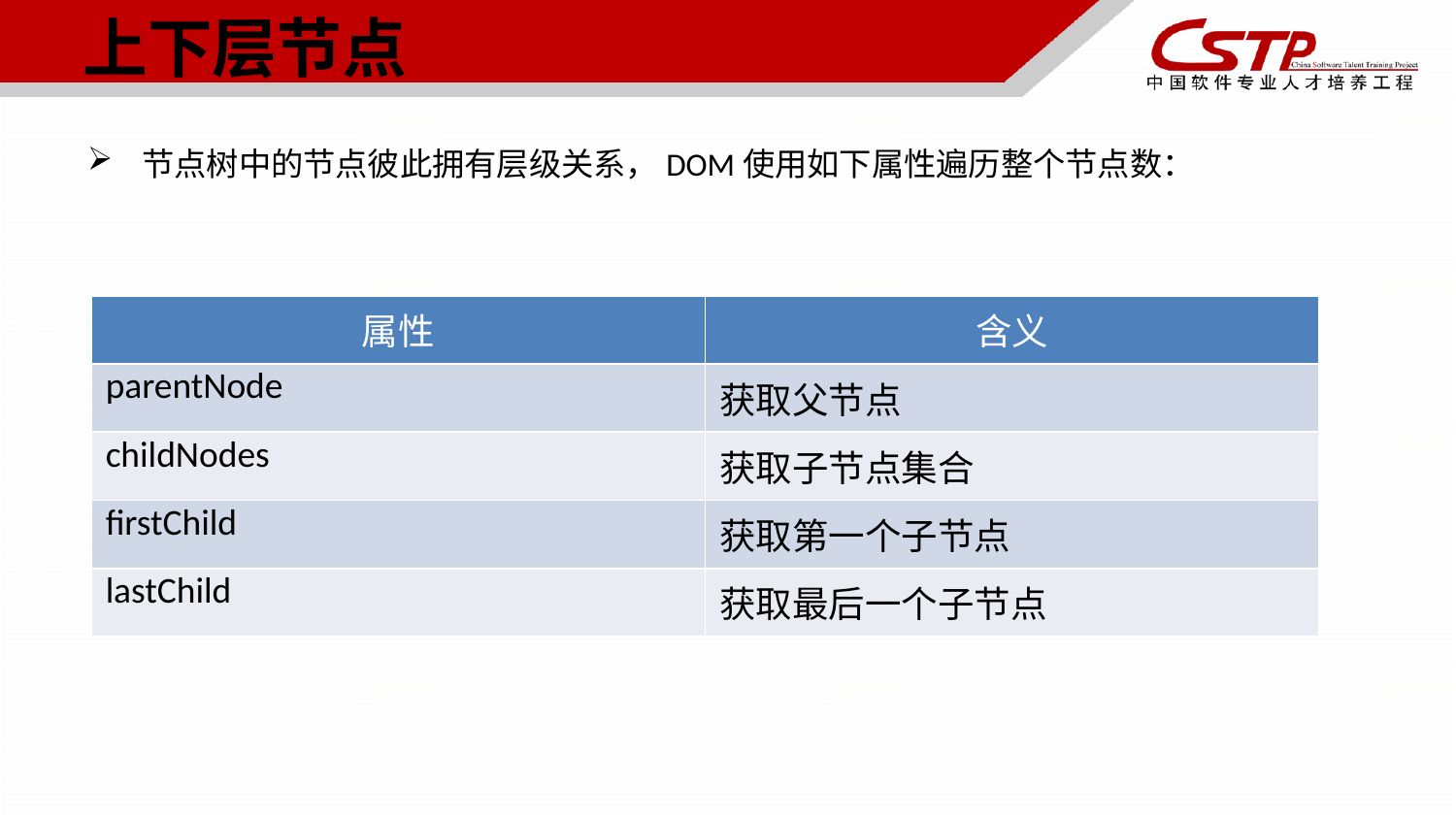

# 上下层节点
节点树中的节点彼此拥有层级关系，DOM使用如下属性遍历整个节点数：
| 属性 | 含义 |
| --- | --- |
| parentNode | 获取父节点 |
| childNodes | 获取子节点集合 |
| firstChild | 获取第一个子节点 |
| lastChild | 获取最后一个子节点 |